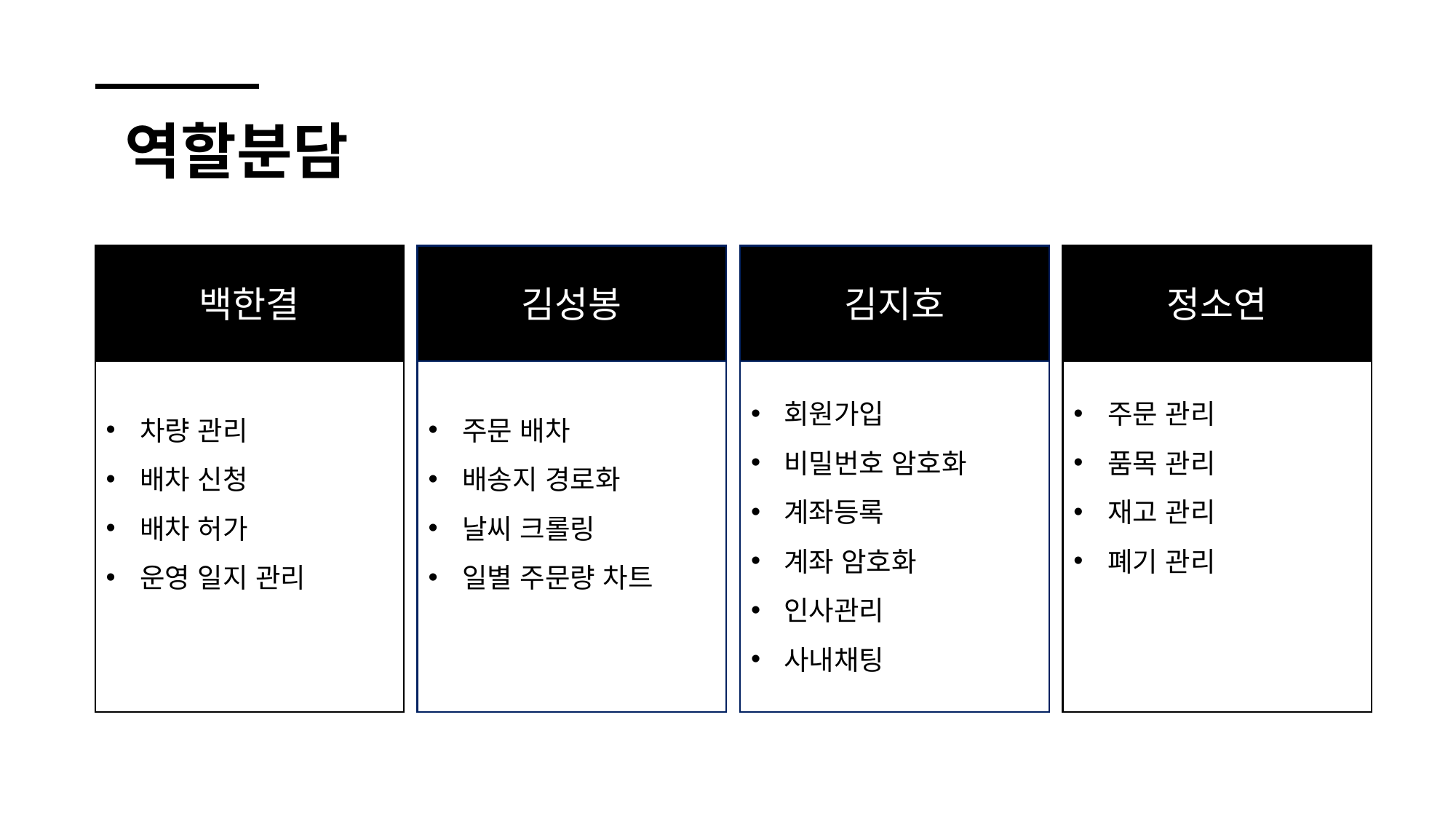

# 역할분담

회원가입
비밀번호 암호화
계좌등록
계좌 암호화
인사관리
사내채팅

김지호
주문 관리
품목 관리
재고 관리
폐기 관리
정소연

차량 관리
배차 신청
배차 허가
운영 일지 관리

백한결

주문 배차
배송지 경로화
날씨 크롤링
일별 주문량 차트
김성봉